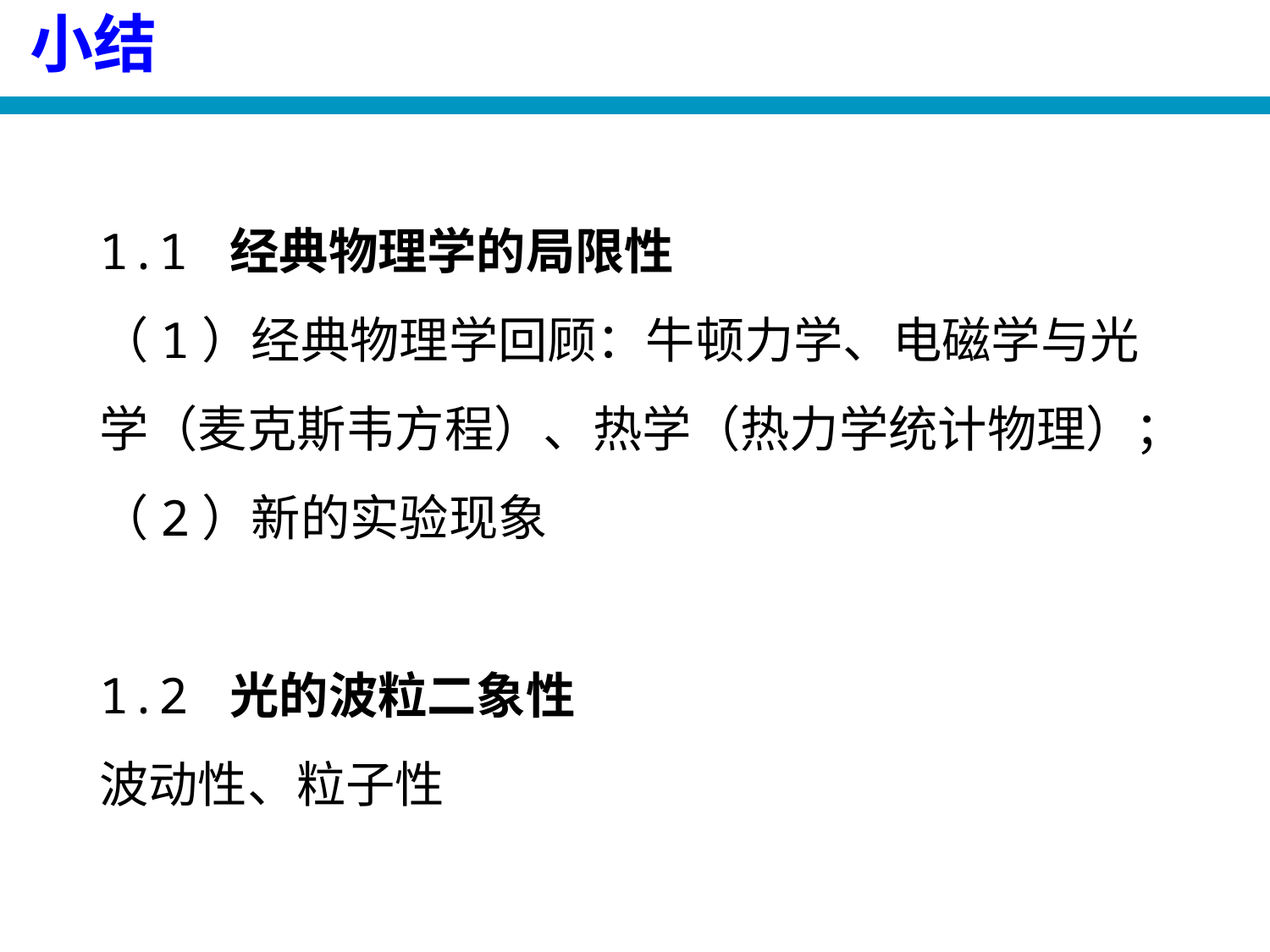

小结
1.1 经典物理学的局限性
（1）经典物理学回顾：牛顿力学、电磁学与光学（麦克斯韦方程）、热学（热力学统计物理）；
（2）新的实验现象

1.2 光的波粒二象性
波动性、粒子性